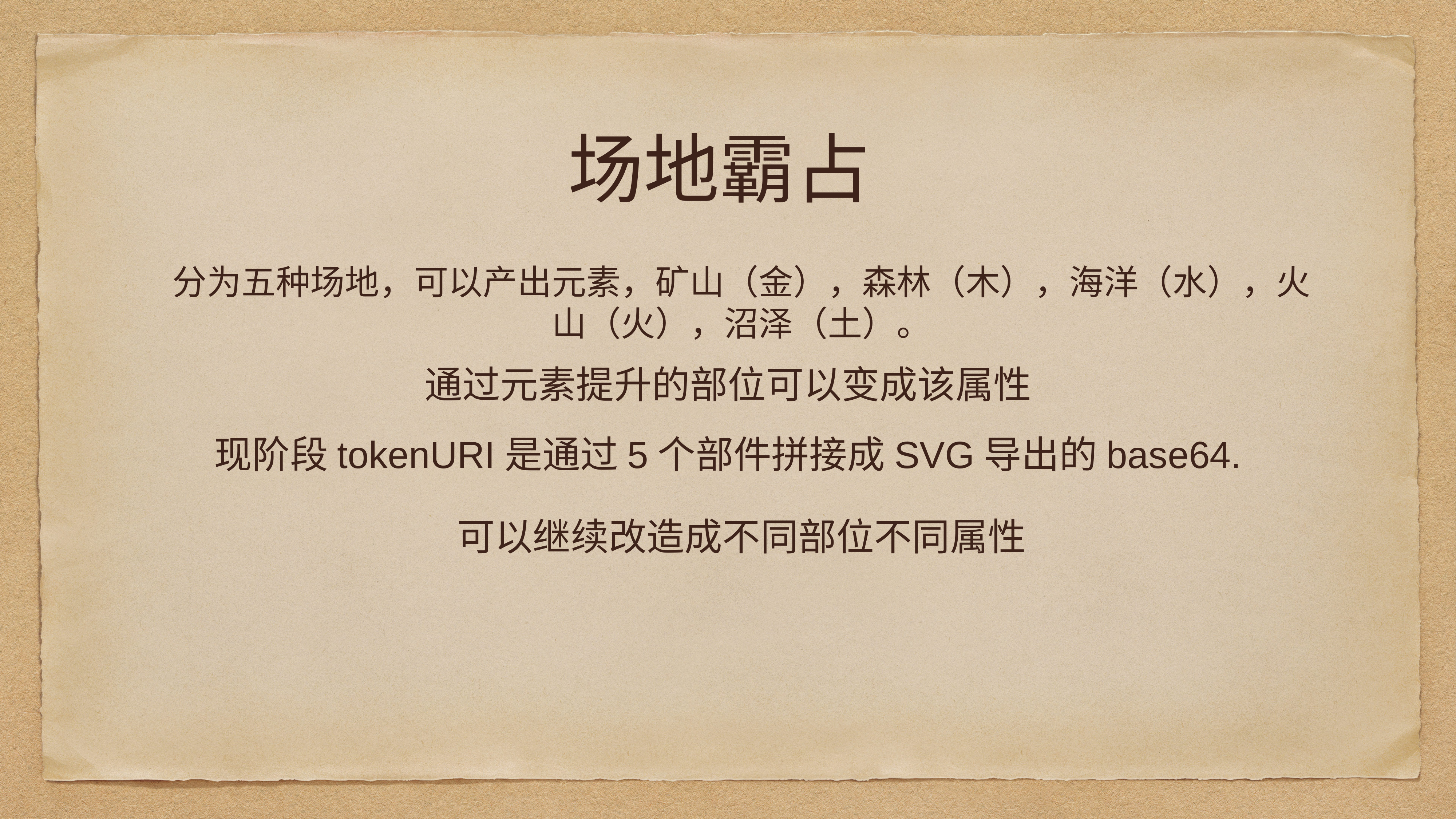

# 场地霸占
分为五种场地，可以产出元素，矿山（金），森林（木），海洋（水），火山（火），沼泽（土）。
通过元素提升的部位可以变成该属性
现阶段tokenURI是通过5个部件拼接成SVG导出的base64.
可以继续改造成不同部位不同属性